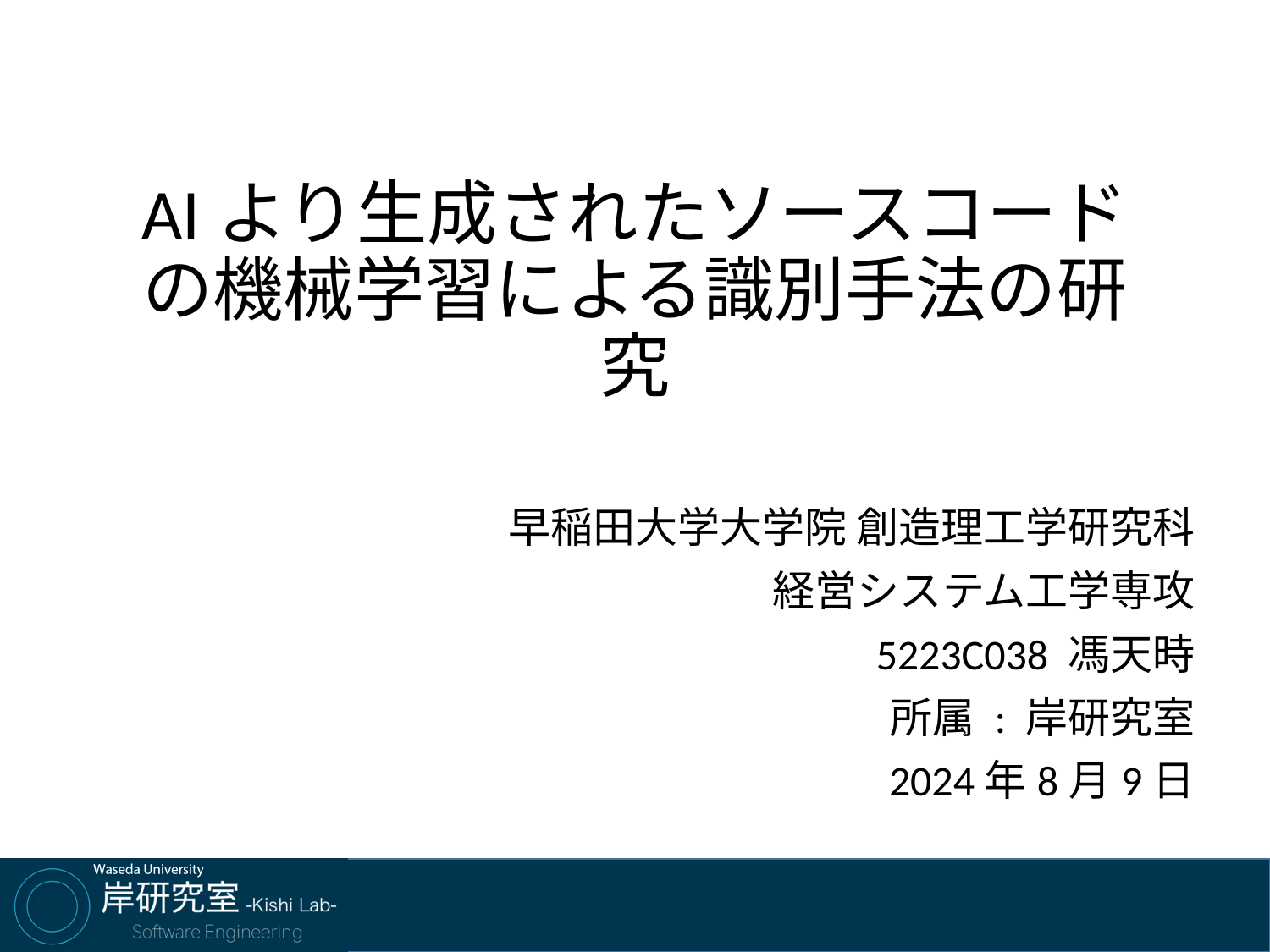

# AIより生成されたソースコードの機械学習による識別手法の研究
早稲田大学大学院 創造理工学研究科
経営システム工学専攻
5223C038 馮天時
所属 : 岸研究室
2024年8月9日
19